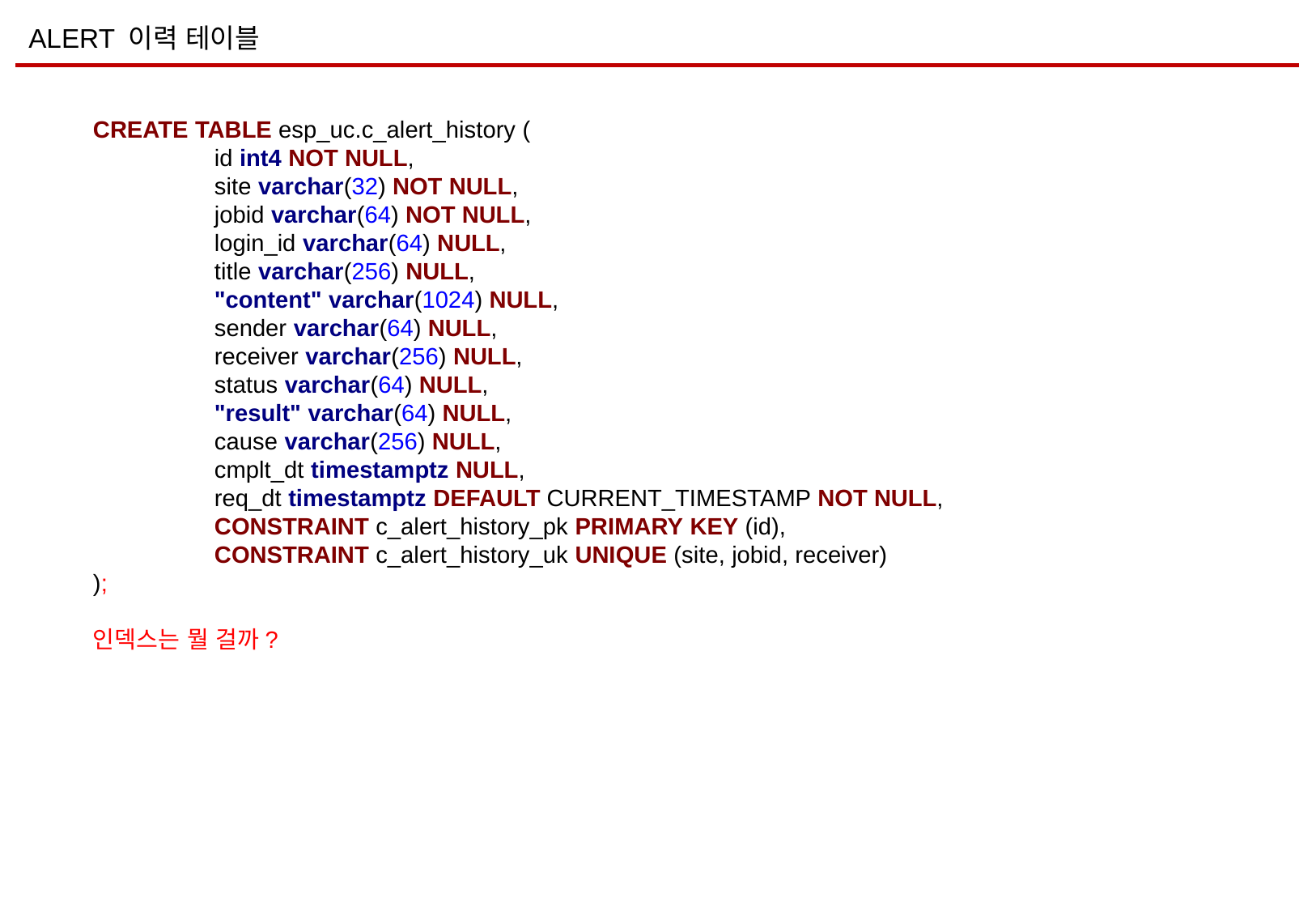

ALERT 이력 테이블
CREATE TABLE esp_uc.c_alert_history (
	id int4 NOT NULL,
	site varchar(32) NOT NULL,
	jobid varchar(64) NOT NULL,
	login_id varchar(64) NULL,
	title varchar(256) NULL,
	"content" varchar(1024) NULL,
	sender varchar(64) NULL,
	receiver varchar(256) NULL,
	status varchar(64) NULL,
	"result" varchar(64) NULL,
	cause varchar(256) NULL,
	cmplt_dt timestamptz NULL,
	req_dt timestamptz DEFAULT CURRENT_TIMESTAMP NOT NULL,
	CONSTRAINT c_alert_history_pk PRIMARY KEY (id),
	CONSTRAINT c_alert_history_uk UNIQUE (site, jobid, receiver)
);

인덱스는 뭘 걸까?